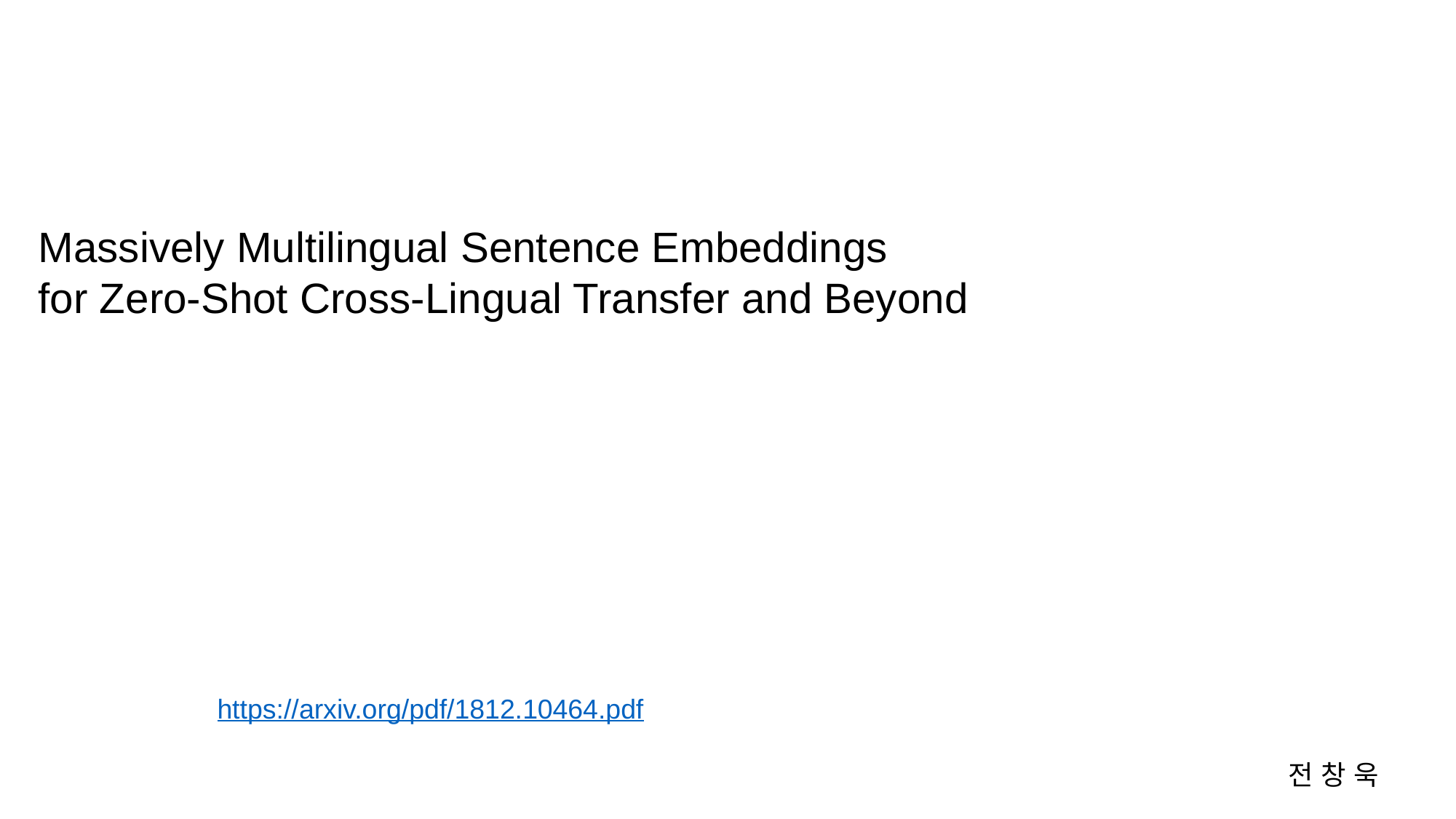

Massively Multilingual Sentence Embeddings
for Zero-Shot Cross-Lingual Transfer and Beyond
https://arxiv.org/pdf/1812.10464.pdf
전 창 욱